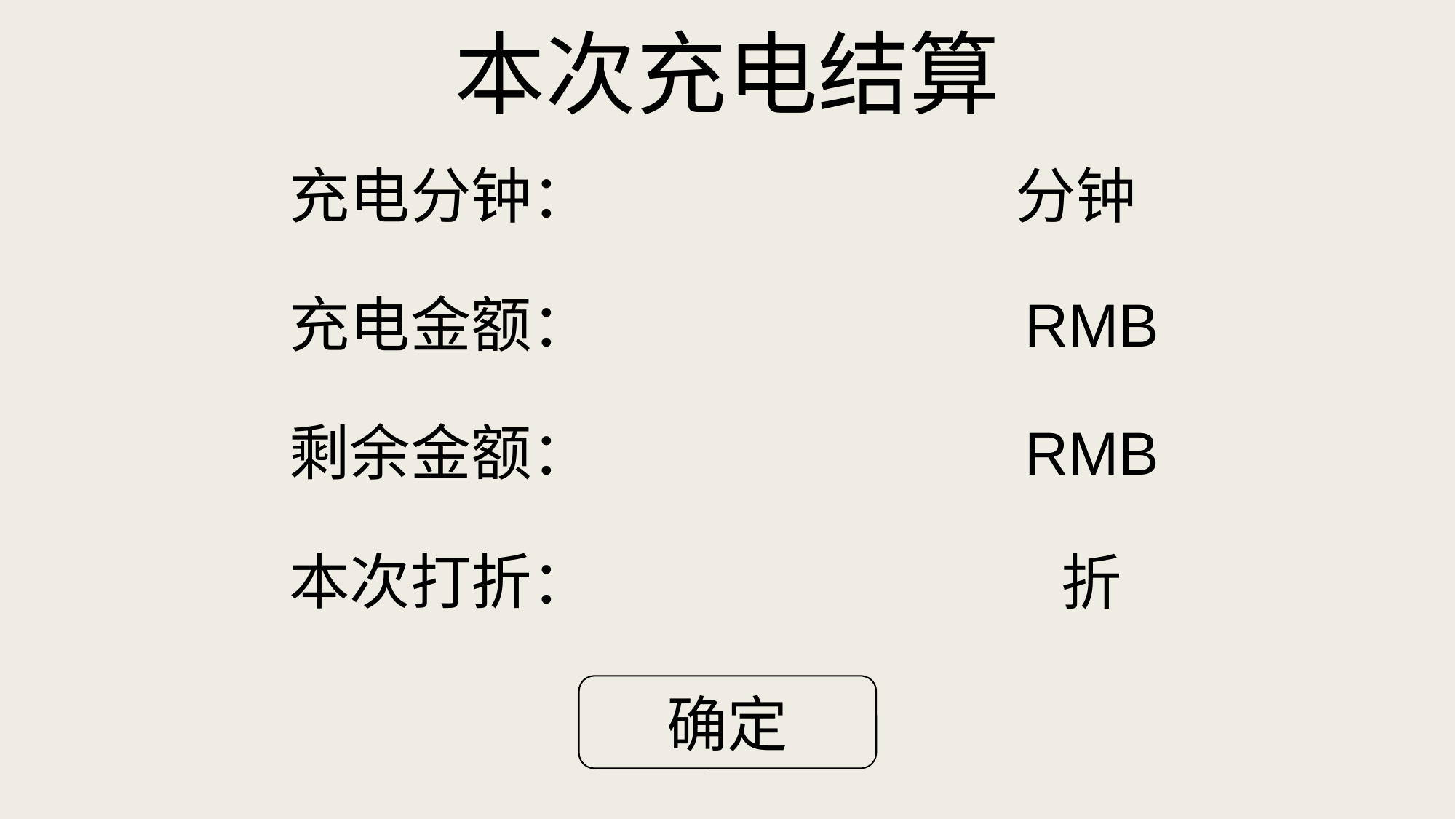

本次充电结算
充电分钟：
分钟
充电金额：
RMB
剩余金额：
RMB
本次打折：
折
确定